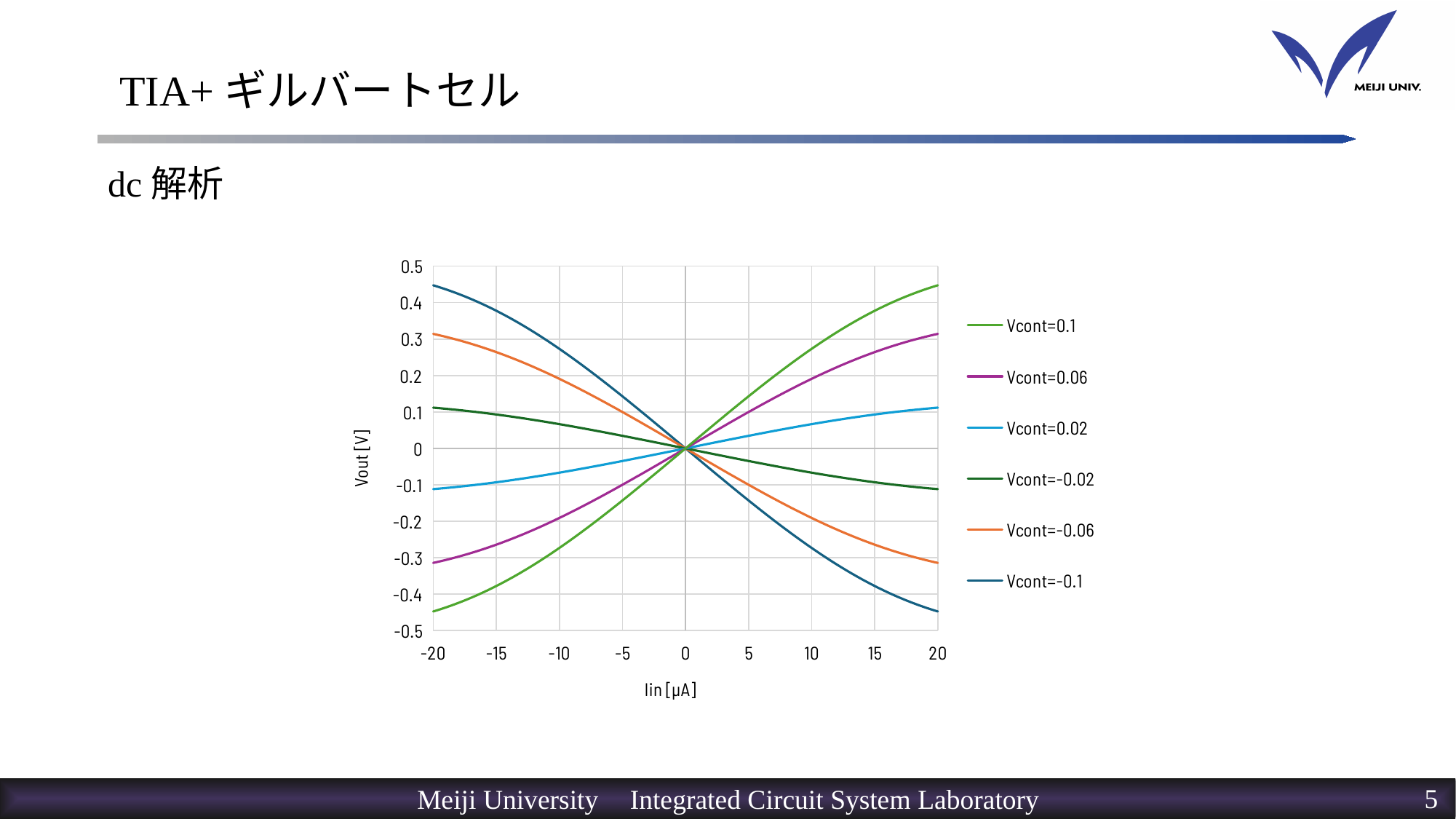

# TIA+ギルバートセル
dc解析

### Chart

| Category | Vcont=0.1 | Vcont=0.06 | Vcont=0.02 | Vcont=-0.02 | Vcont=-0.06 | Vcont=-0.1 |
|---|---|---|---|---|---|---|